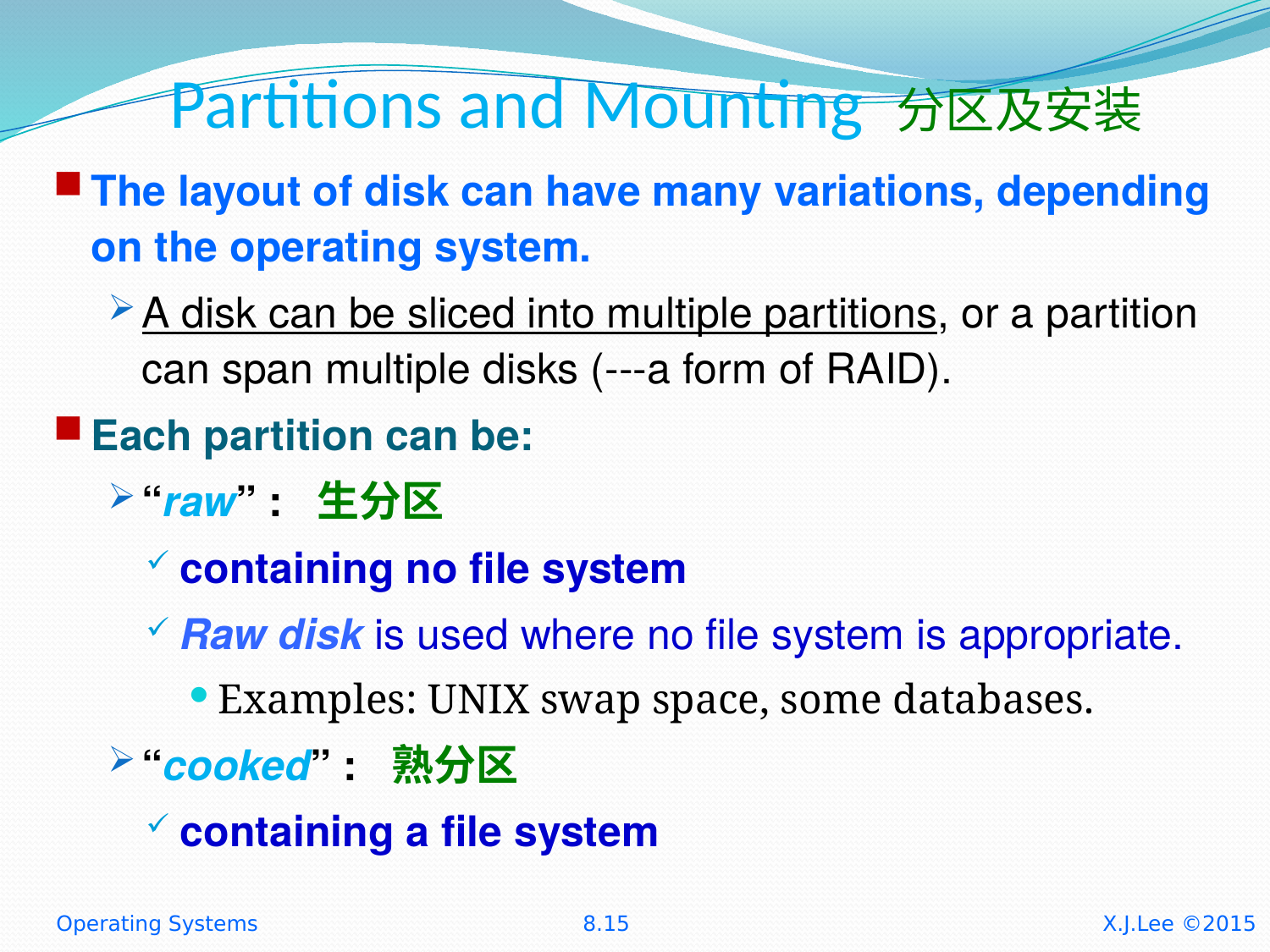

# Partitions and Mounting 分区及安装
The layout of disk can have many variations, depending on the operating system.
A disk can be sliced into multiple partitions, or a partition can span multiple disks (---a form of RAID).
Each partition can be:
“raw” :  生分区
containing no file system
Raw disk is used where no file system is appropriate.
Examples: UNIX swap space, some databases.
“cooked” :  熟分区
containing a file system
Operating Systems
8.15
X.J.Lee ©2015